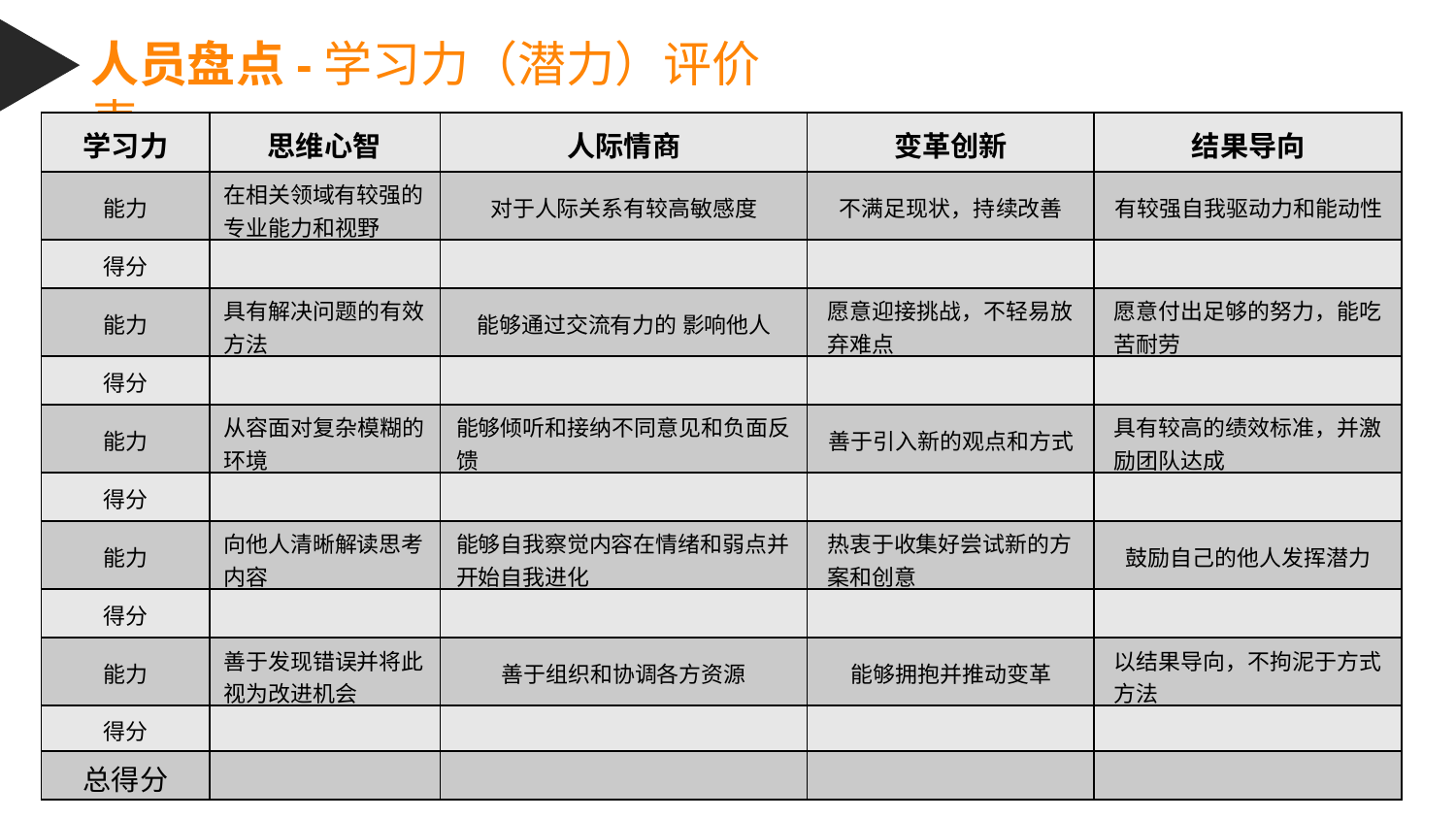

# 人员盘点-学习力（潜力）评价表
| 学习力 | 思维心智 | 人际情商 | 变革创新 | 结果导向 |
| --- | --- | --- | --- | --- |
| 能力 | 在相关领域有较强的 专业能力和视野 | 对于人际关系有较高敏感度 | 不满足现状，持续改善 | 有较强自我驱动力和能动性 |
| 得分 |  |  |  |  |
| 能力 | 具有解决问题的有效 方法 | 能够通过交流有力的 影响他人 | 愿意迎接挑战，不轻易放 弃难点 | 愿意付出足够的努力，能吃 苦耐劳 |
| 得分 |  |  |  |  |
| 能力 | 从容面对复杂模糊的 环境 | 能够倾听和接纳不同意见和负面反 馈 | 善于引入新的观点和方式 | 具有较高的绩效标准，并激 励团队达成 |
| 得分 |  |  |  |  |
| 能力 | 向他人清晰解读思考 内容 | 能够自我察觉内容在情绪和弱点并 开始自我进化 | 热衷于收集好尝试新的方 案和创意 | 鼓励自己的他人发挥潜力 |
| 得分 |  |  |  |  |
| 能力 | 善于发现错误并将此 视为改进机会 | 善于组织和协调各方资源 | 能够拥抱并推动变革 | 以结果导向，不拘泥于方式 方法 |
| 得分 |  |  |  |  |
| 总得分 |  |  |  |  |